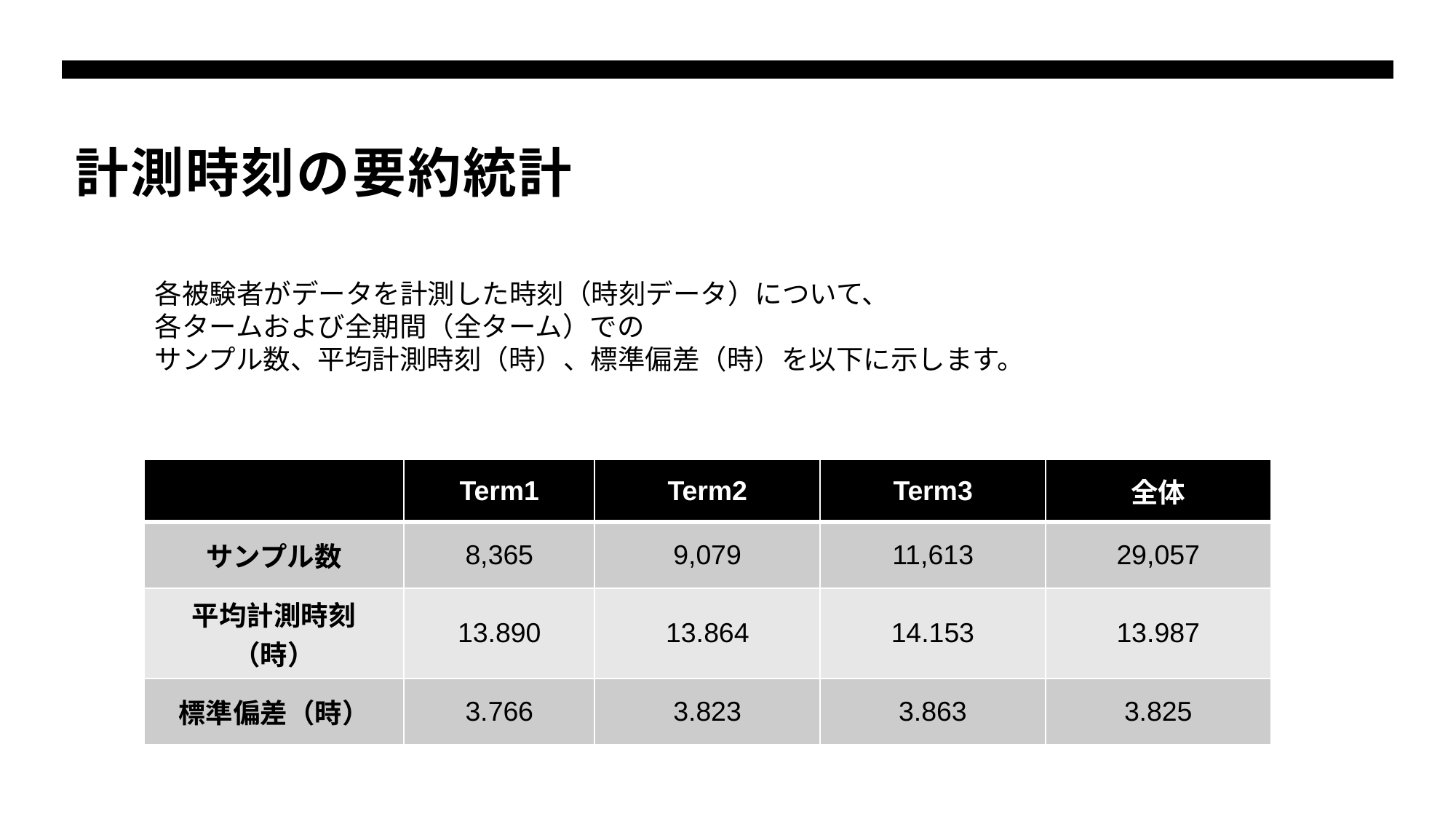

# 計測時刻の要約統計
各被験者がデータを計測した時刻（時刻データ）について、
各タームおよび全期間（全ターム）での
サンプル数、平均計測時刻（時）、標準偏差（時）を以下に示します。
|  | Term1 | Term2 | Term3 | 全体 |
| --- | --- | --- | --- | --- |
| サンプル数 | 8,365 | 9,079 | 11,613 | 29,057 |
| 平均計測時刻（時） | 13.890 | 13.864 | 14.153 | 13.987 |
| 標準偏差（時） | 3.766 | 3.823 | 3.863 | 3.825 |